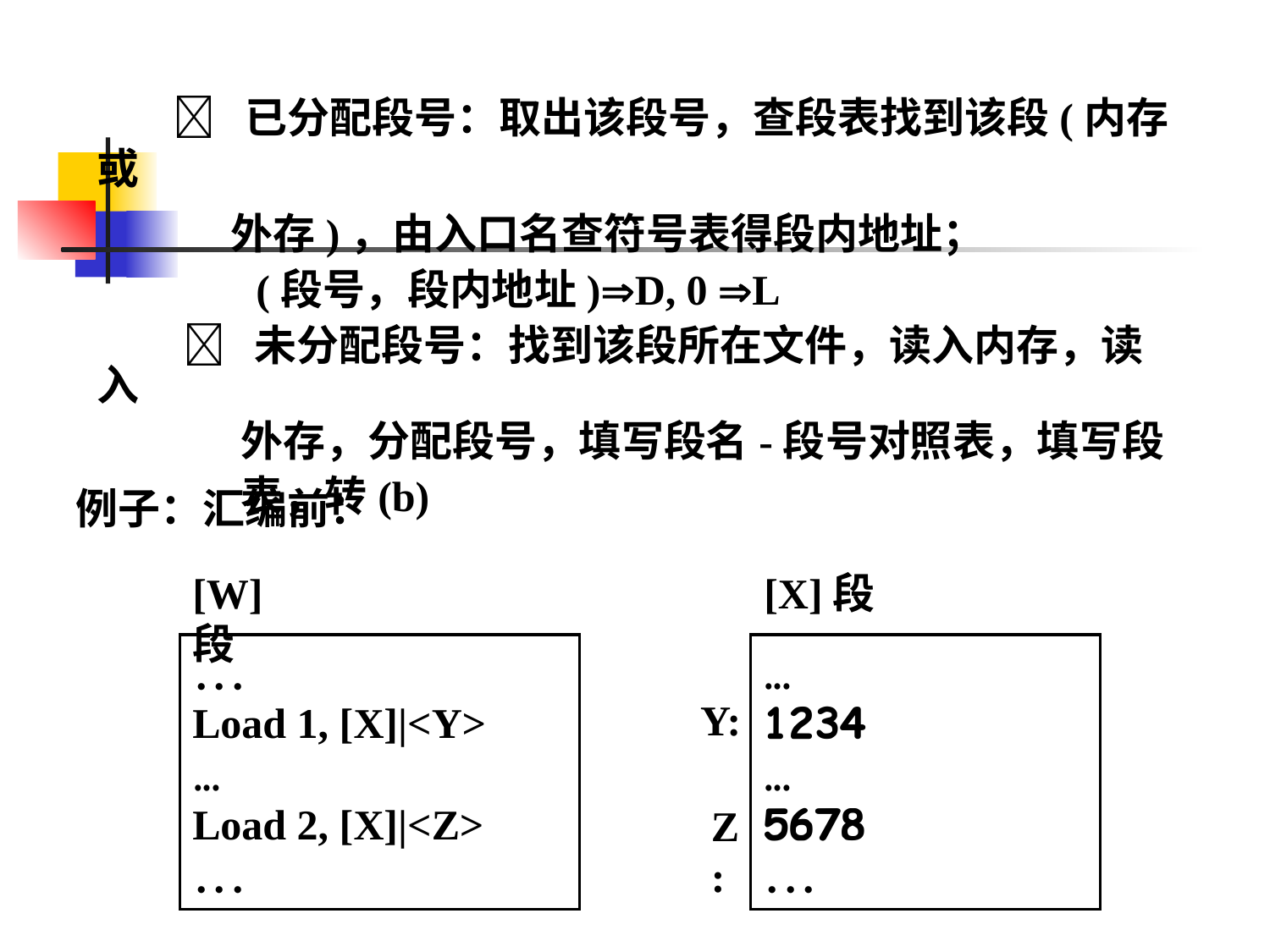

♣  已分配段号：取出该段号，查段表找到该段(内存或
             外存)，由入口名查符号表得段内地址；
               (段号，段内地址)⇒D, 0 ⇒L
         ♣  未分配段号：找到该段所在文件，读入内存，读入
              外存，分配段号，填写段名-段号对照表，填写段
              表，转(b)

例子：汇编前：
[W]段
[X]段
...
Load 1, [X]|<Y>
…
Load 2, [X]|<Z>
...
…
1234
…
5678
...
Y:
Z: